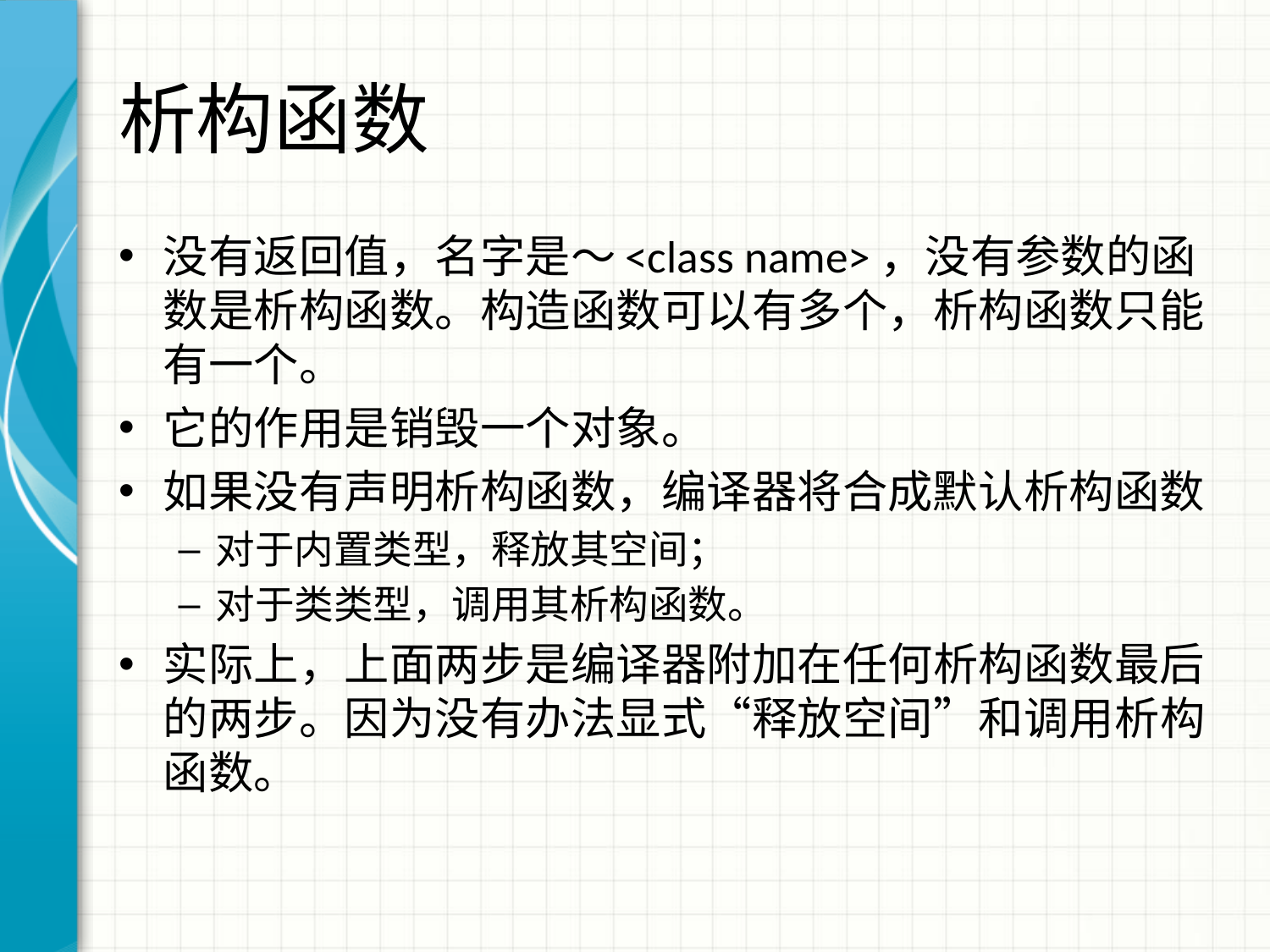

# 析构函数
没有返回值，名字是～<class name>，没有参数的函数是析构函数。构造函数可以有多个，析构函数只能有一个。
它的作用是销毁一个对象。
如果没有声明析构函数，编译器将合成默认析构函数
对于内置类型，释放其空间；
对于类类型，调用其析构函数。
实际上，上面两步是编译器附加在任何析构函数最后的两步。因为没有办法显式“释放空间”和调用析构函数。